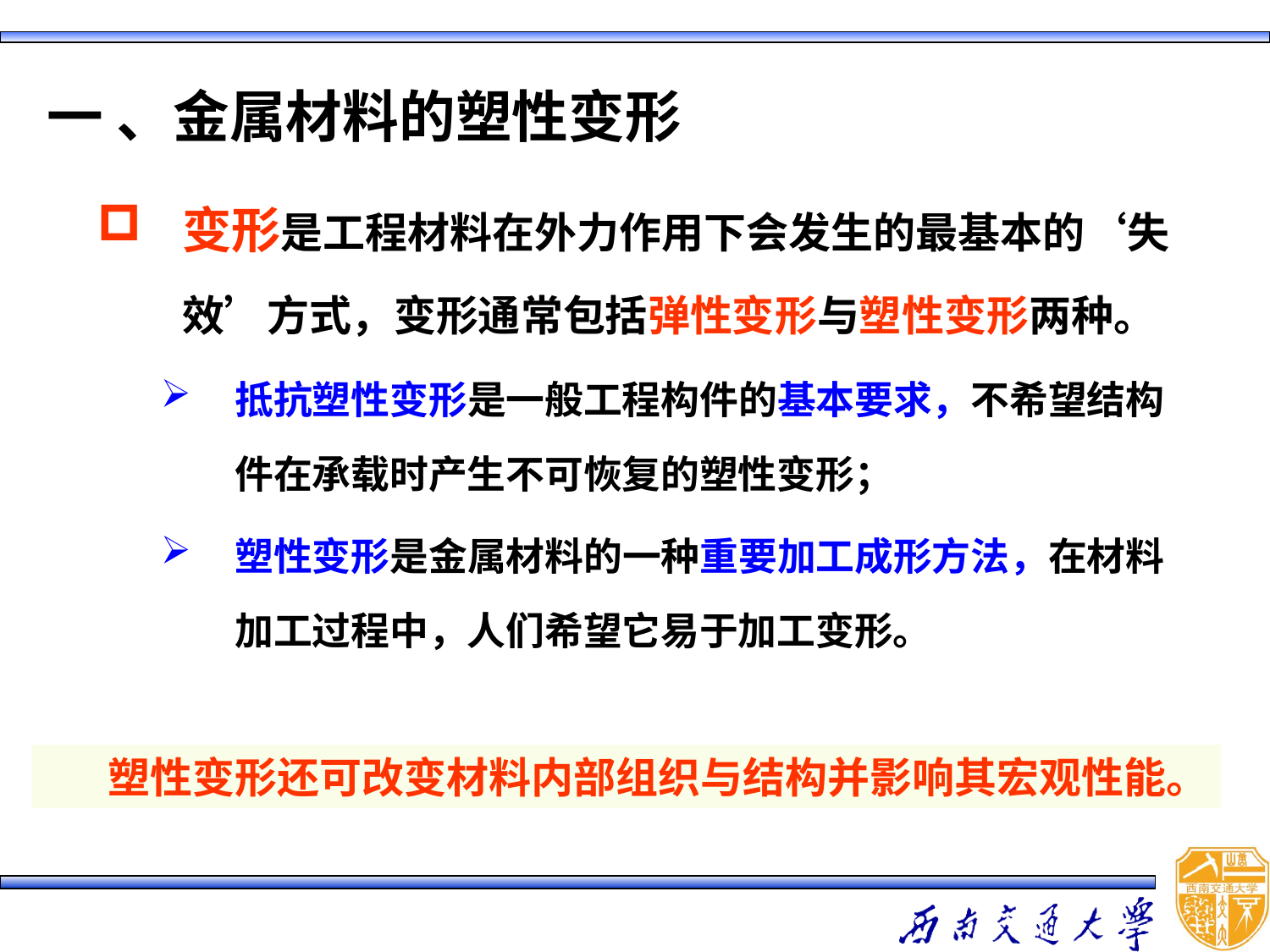

一 、金属材料的塑性变形
变形是工程材料在外力作用下会发生的最基本的‘失效’方式，变形通常包括弹性变形与塑性变形两种。
抵抗塑性变形是一般工程构件的基本要求，不希望结构件在承载时产生不可恢复的塑性变形；
塑性变形是金属材料的一种重要加工成形方法，在材料加工过程中，人们希望它易于加工变形。
塑性变形还可改变材料内部组织与结构并影响其宏观性能。